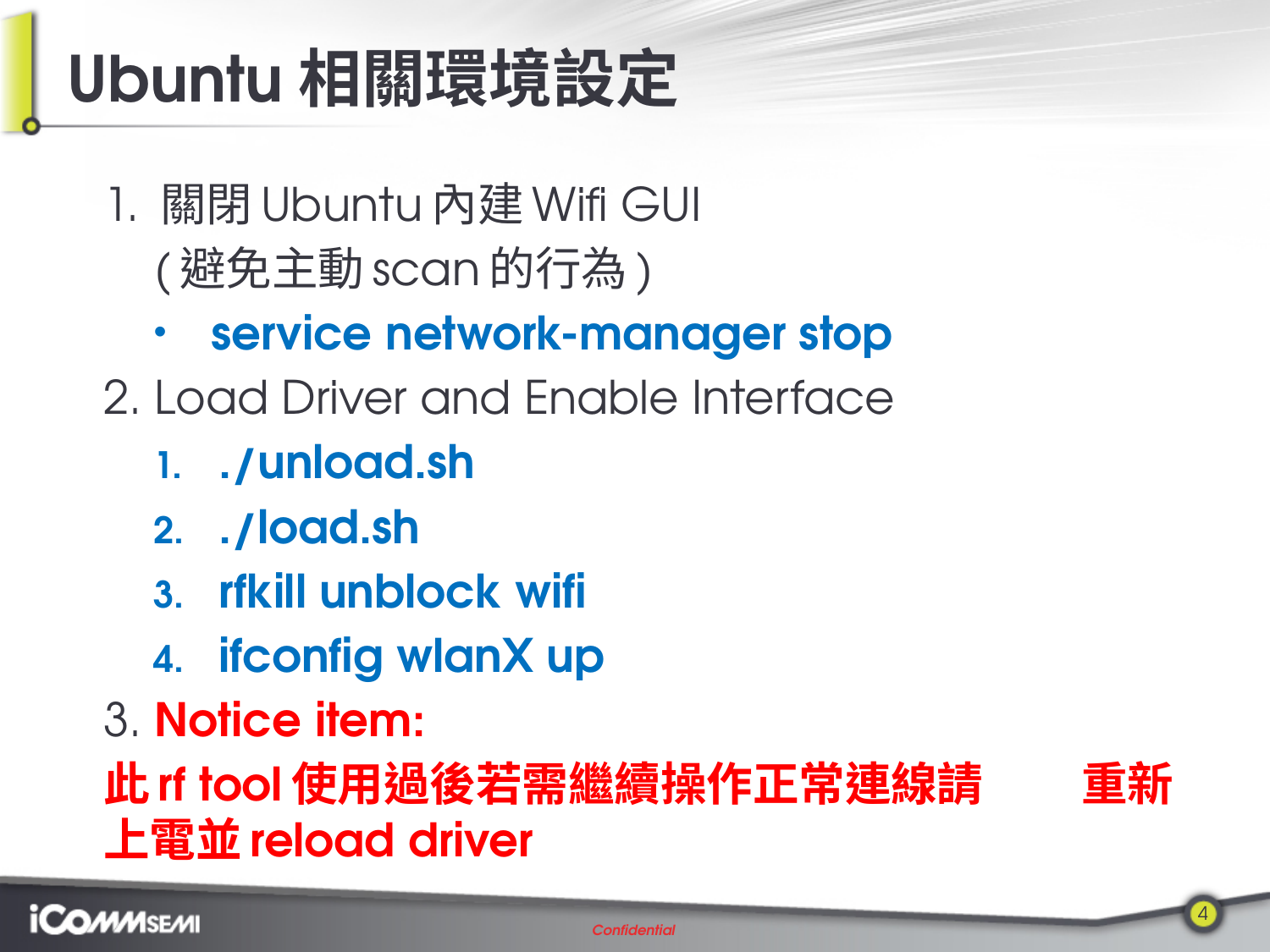

# Ubuntu相關環境設定
1. 關閉Ubuntu內建Wifi GUI
    (避免主動scan的行為)
service network-manager stop
2. Load Driver and Enable Interface
./unload.sh
./load.sh
rfkill unblock wifi
ifconfig wlanX up
3. Notice item:
	此rf tool使用過後若需繼續操作正常連線請	重新上電並reload driver